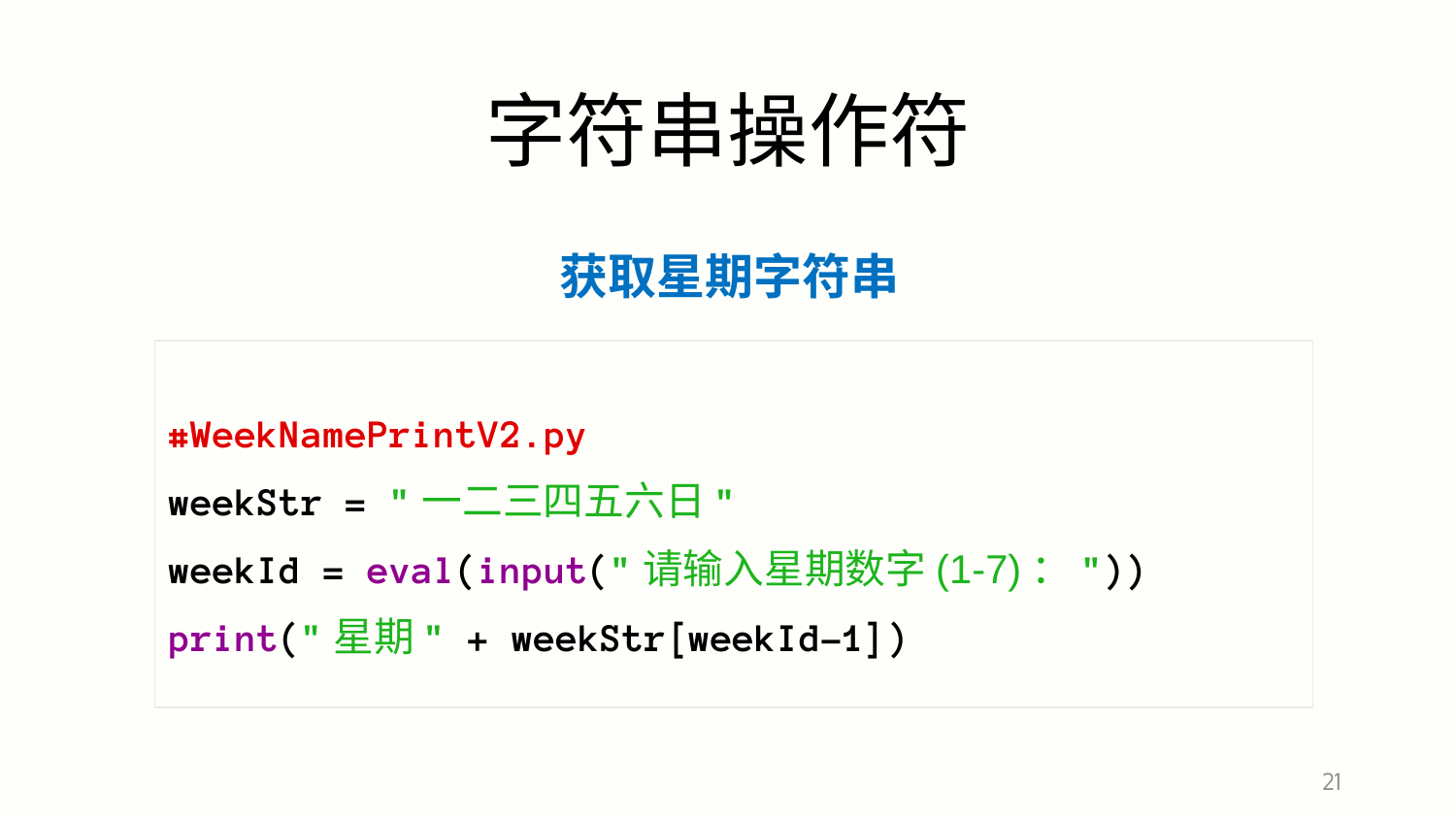

字符串操作符
获取星期字符串
#WeekNamePrintV2.py
weekStr = "一二三四五六日"
weekId = eval(input("请输入星期数字(1-7)："))
print("星期" + weekStr[weekId-1])
21